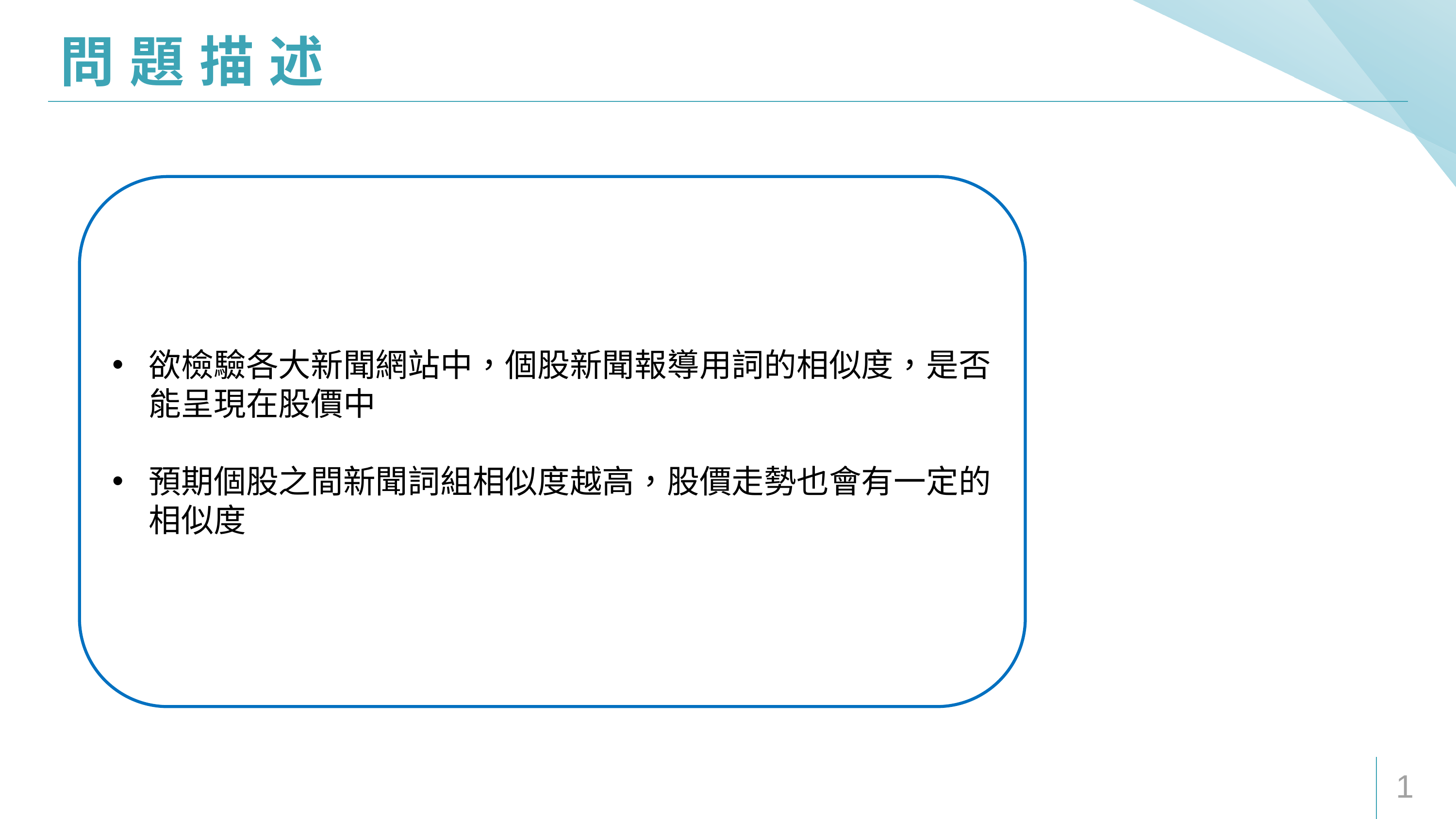

# 問題描述
欲檢驗各大新聞網站中，個股新聞報導用詞的相似度，是否能呈現在股價中

預期個股之間新聞詞組相似度越高，股價走勢也會有一定的相似度
1